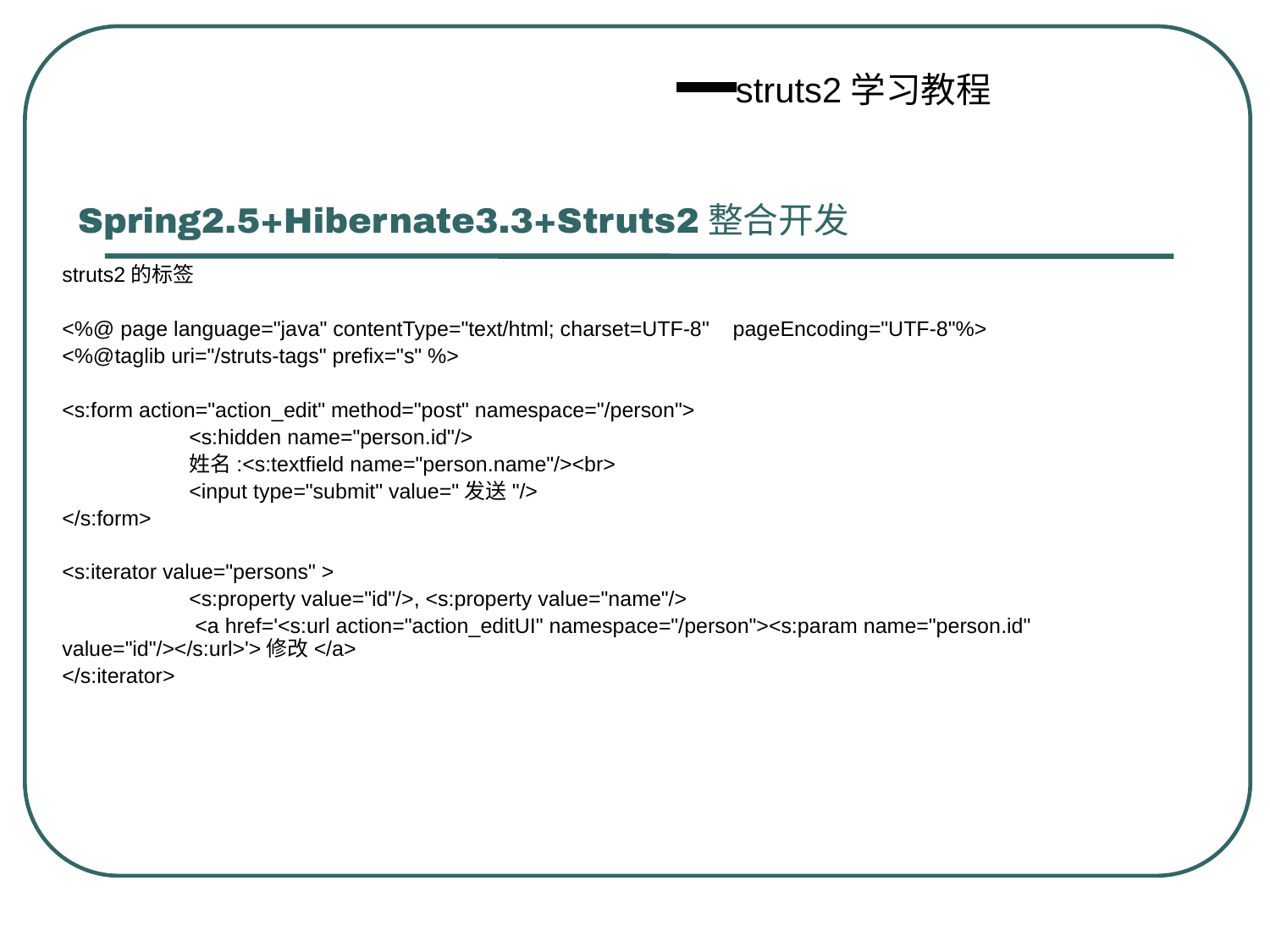

Spring2.5+Hibernate3.3+Struts2整合开发
struts2的标签

<%@ page language="java" contentType="text/html; charset=UTF-8"    pageEncoding="UTF-8"%>
<%@taglib uri="/struts-tags" prefix="s" %>

<s:form action="action_edit" method="post" namespace="/person">
	<s:hidden name="person.id"/>
	姓名:<s:textfield name="person.name"/><br>
	<input type="submit" value="发送"/>
</s:form>

<s:iterator value="persons" >
	<s:property value="id"/>, <s:property value="name"/>
	 <a href='<s:url action="action_editUI" namespace="/person"><s:param name="person.id" value="id"/></s:url>'>修改</a>
</s:iterator>